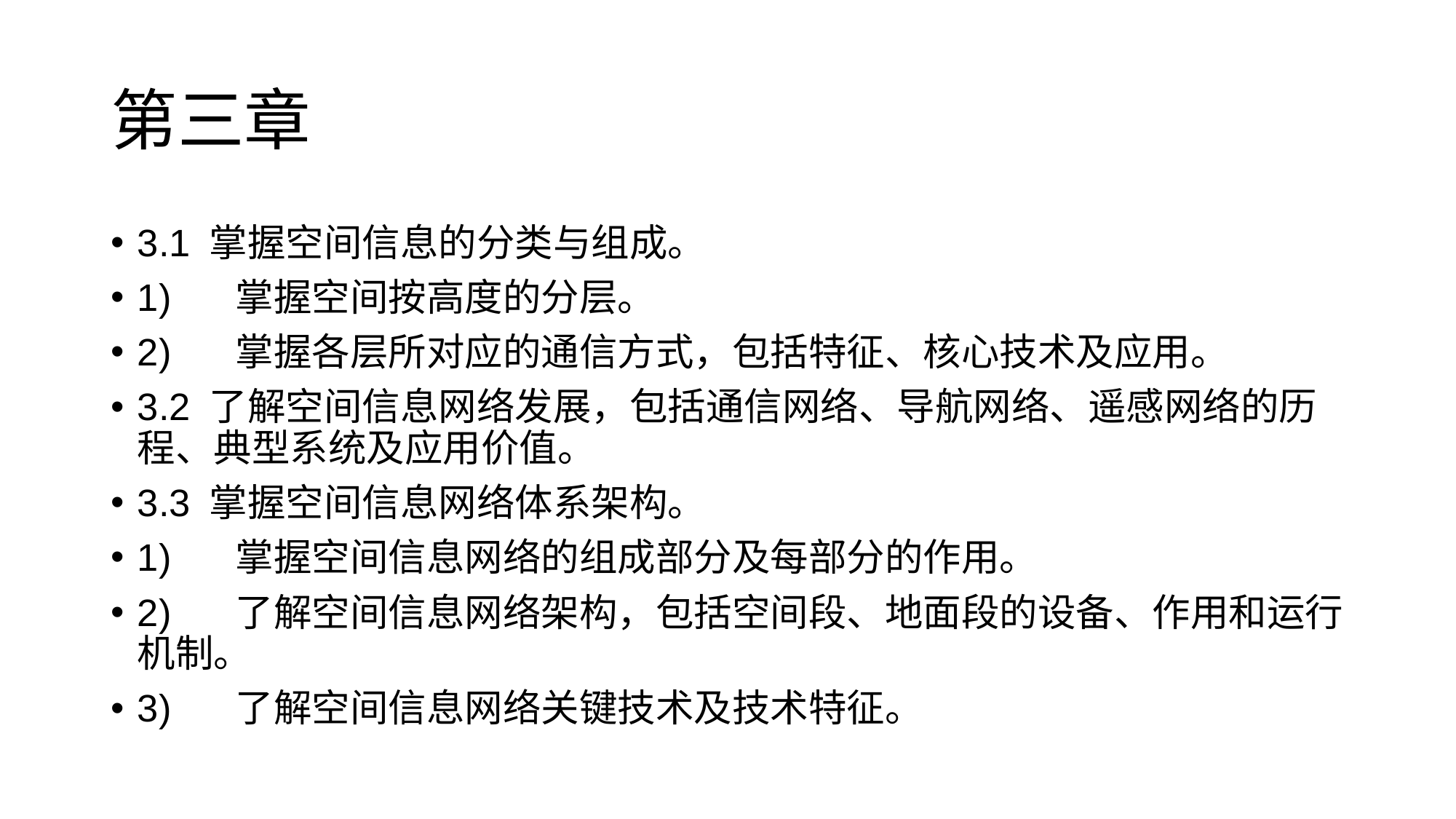

# 第三章
3.1 掌握空间信息的分类与组成。
1)	掌握空间按高度的分层。
2)	掌握各层所对应的通信方式，包括特征、核心技术及应用。
3.2 了解空间信息网络发展，包括通信网络、导航网络、遥感网络的历程、典型系统及应用价值。
3.3 掌握空间信息网络体系架构。
1)	掌握空间信息网络的组成部分及每部分的作用。
2)	了解空间信息网络架构，包括空间段、地面段的设备、作用和运行机制。
3)	了解空间信息网络关键技术及技术特征。